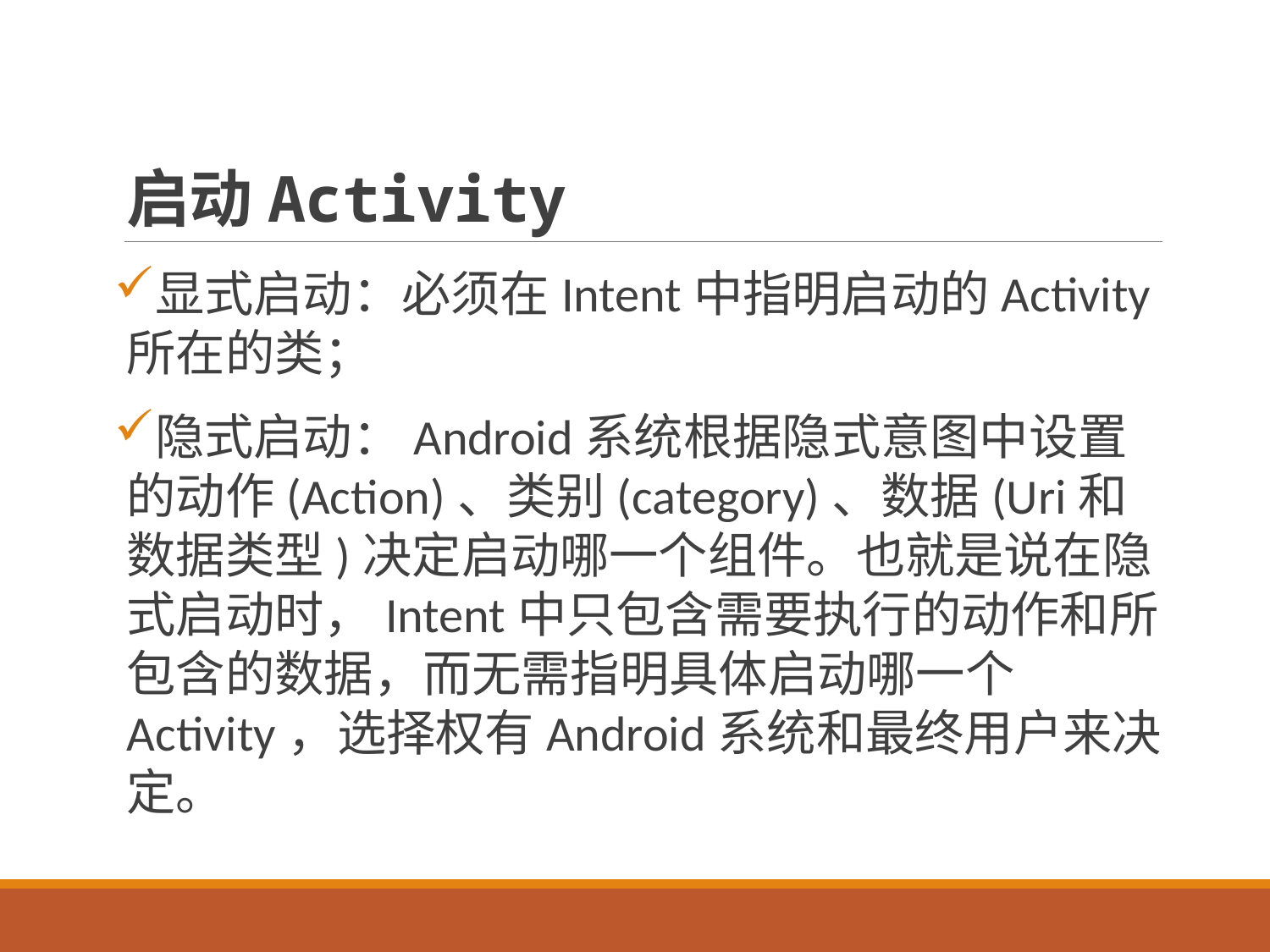

# 启动Activity
显式启动：必须在Intent中指明启动的Activity所在的类；
隐式启动：Android系统根据隐式意图中设置的动作(Action)、类别(category)、数据(Uri和数据类型)决定启动哪一个组件。也就是说在隐式启动时，Intent中只包含需要执行的动作和所包含的数据，而无需指明具体启动哪一个Activity，选择权有Android系统和最终用户来决定。